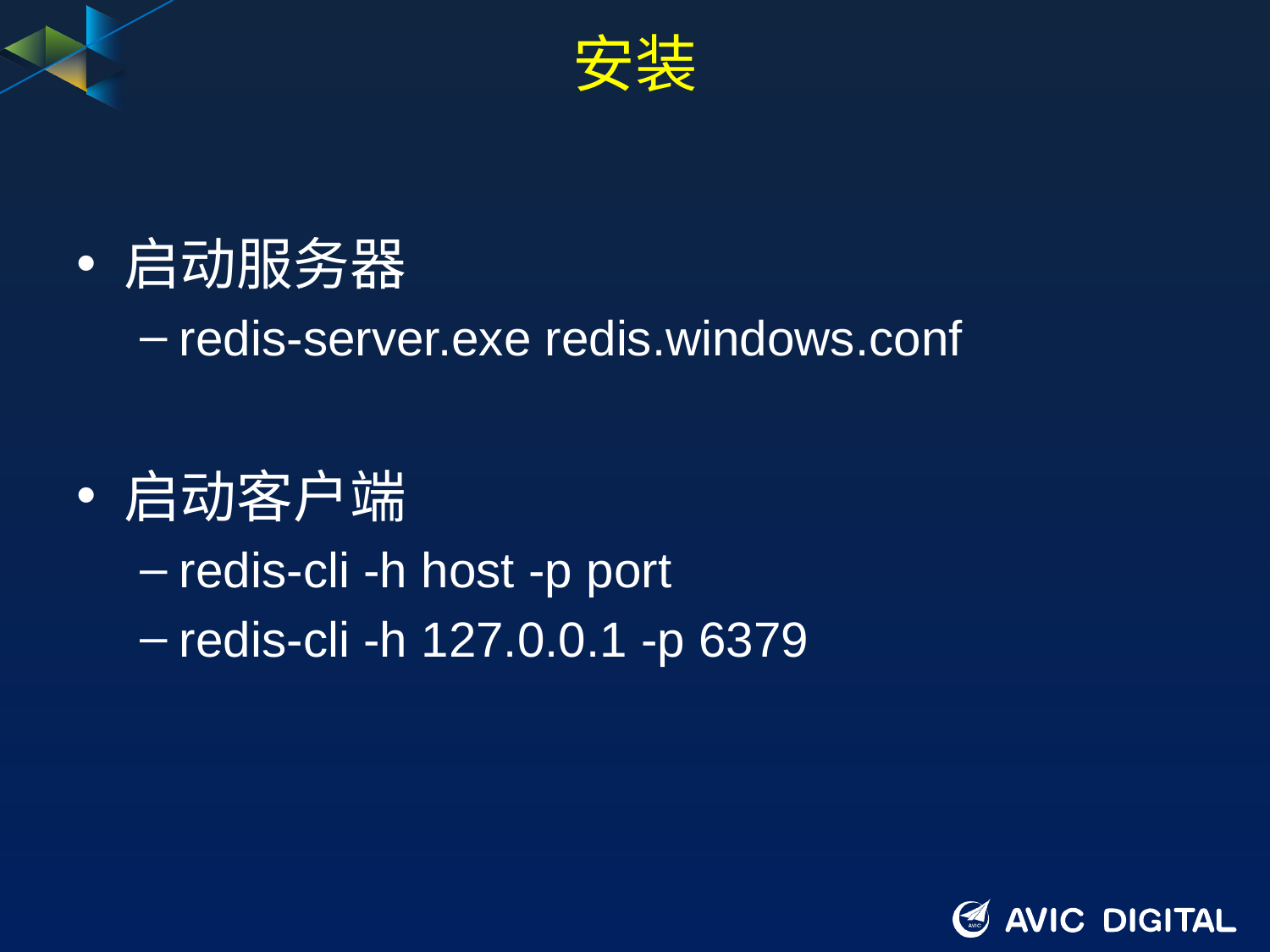

# 安装
启动服务器
redis-server.exe redis.windows.conf

启动客户端
redis-cli -h host -p port
redis-cli -h 127.0.0.1 -p 6379